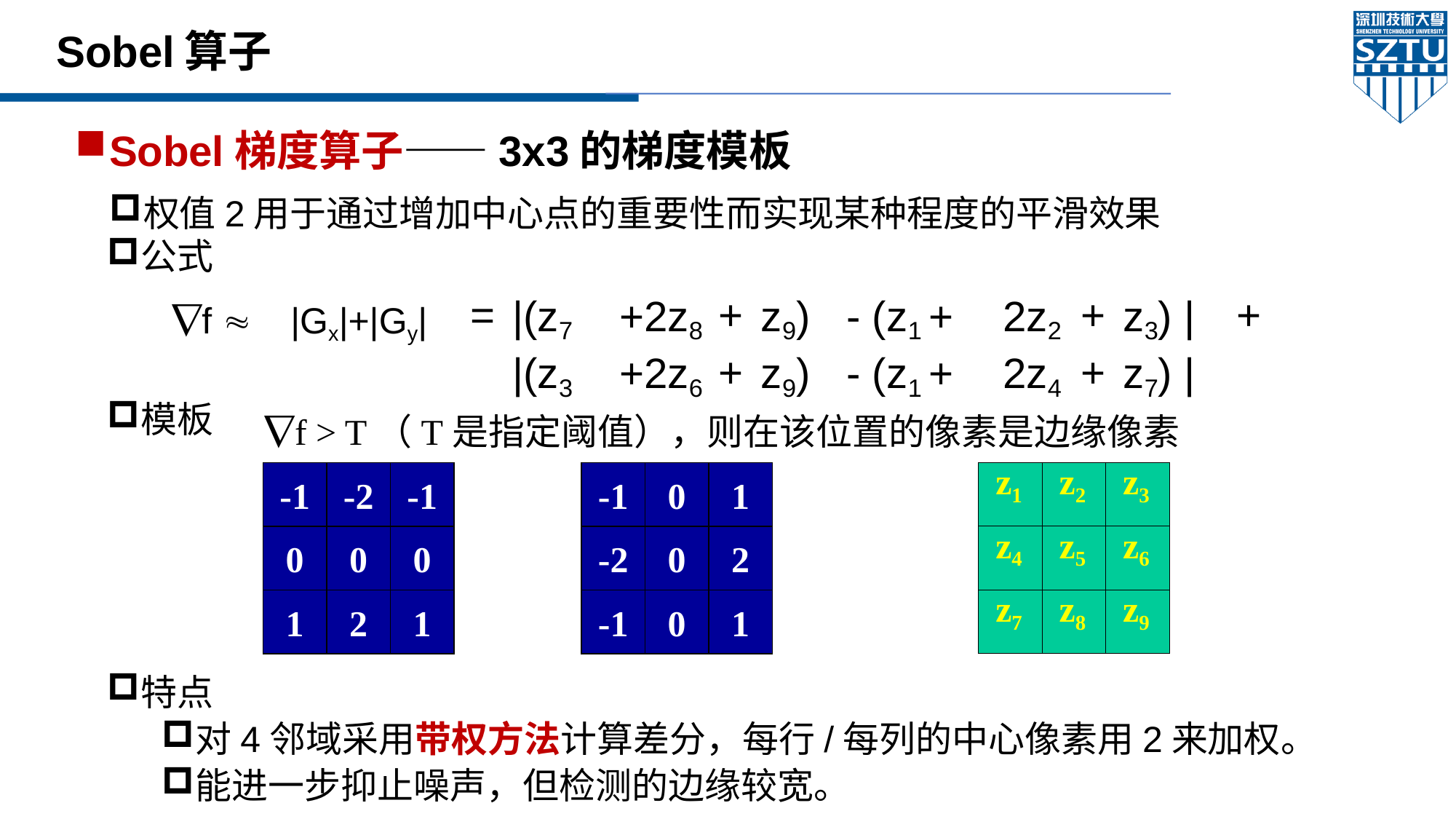

# Sobel算子
Sobel梯度算子——3x3的梯度模板
权值2用于通过增加中心点的重要性而实现某种程度的平滑效果
公式

模板

特点
对4邻域采用带权方法计算差分，每行/每列的中心像素用2来加权。
能进一步抑止噪声，但检测的边缘较宽。

∇f ≈	|Gx|+|Gy|
| = | |(z7 | +2z8 | + | z9) | - (z1 + | 2z2 | + | z3) | | + |
| --- | --- | --- | --- | --- | --- | --- | --- | --- | --- |
|  | |(z3 | +2z6 | + | z9) | - (z1 + | 2z4 | + | z7) | |  |
∇f > T（T是指定阈值），则在该位置的像素是边缘像素
| z1 | z2 | z3 |
| --- | --- | --- |
| z4 | z5 | z6 |
| z7 | z8 | z9 |
-1
-2
-1
0
0
0
1
2
1
-1
0
1
-2
0
2
-1
0
1